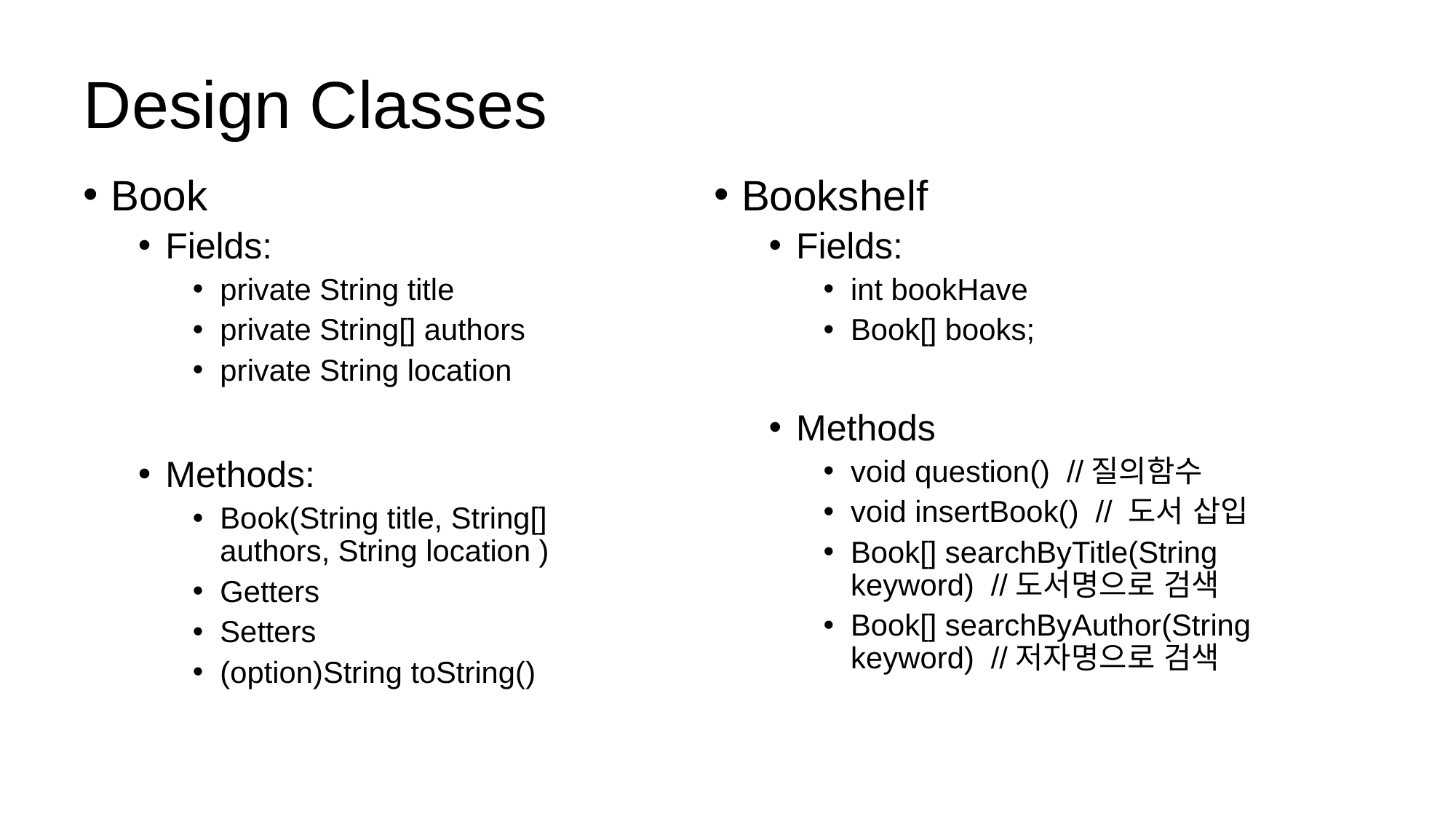

# Design Classes
Book
Fields:
private String title
private String[] authors
private String location

Methods:
Book(String title, String[] authors, String location )
Getters
Setters
(option)String toString()

Bookshelf
Fields:
int bookHave
Book[] books;

Methods
void question()  //질의함수
void insertBook()  // 도서 삽입
Book[] searchByTitle(String keyword)  //도서명으로 검색
Book[] searchByAuthor(String keyword)  //저자명으로 검색